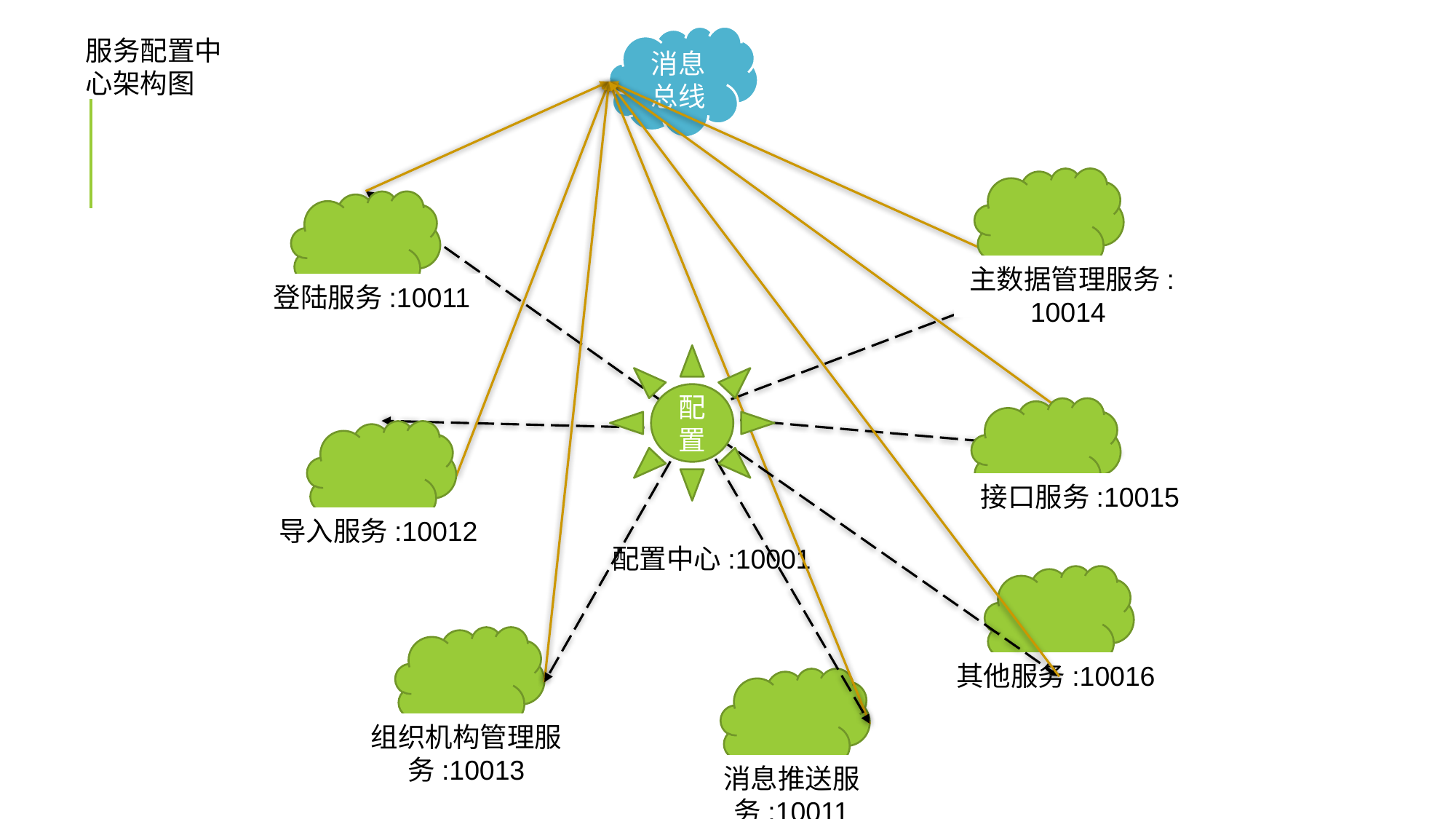

消息总线
服务配置中心架构图

主数据管理服务:10014

登陆服务:10011
配置

接口服务:10015

导入服务:10012
配置中心:10001

其他服务:10016

组织机构管理服务:10013

消息推送服务:10011